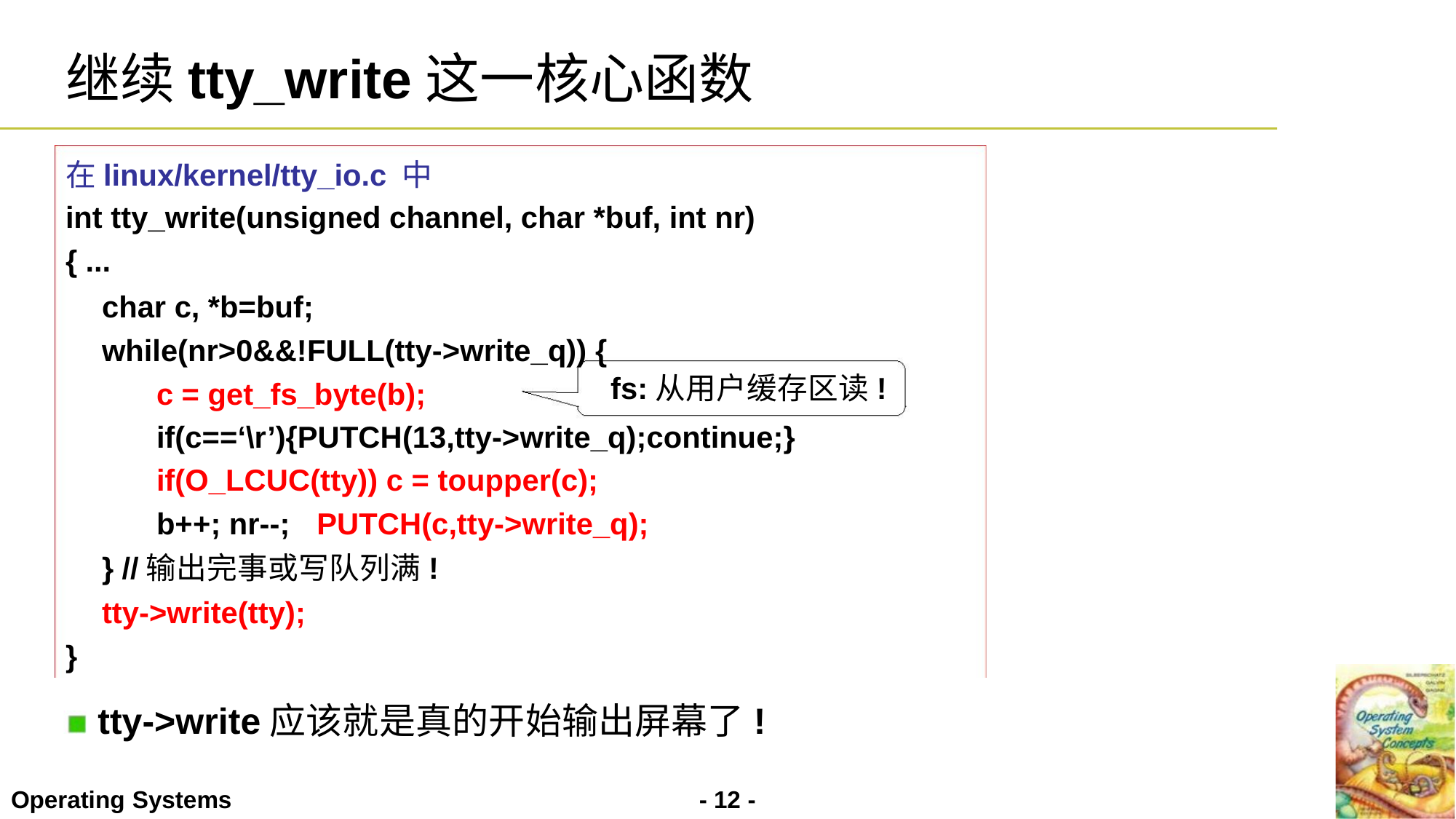

继续tty_write这一核心函数

在linux/kernel/tty_io.c 中
int tty_write(unsigned channel, char *buf, int nr)
{ ...
char c, *b=buf;
while(nr>0&&!FULL(tty->write_q)) {
fs:从用户缓存区读!
c = get_fs_byte(b);
if(c==‘\r’){PUTCH(13,tty->write_q);continue;}
if(O_LCUC(tty)) c = toupper(c);
b++; nr--; PUTCH(c,tty->write_q);
} //输出完事或写队列满!
tty->write(tty);
}

tty->write应该就是真的开始输出屏幕了!

- 12 -
Operating Systems